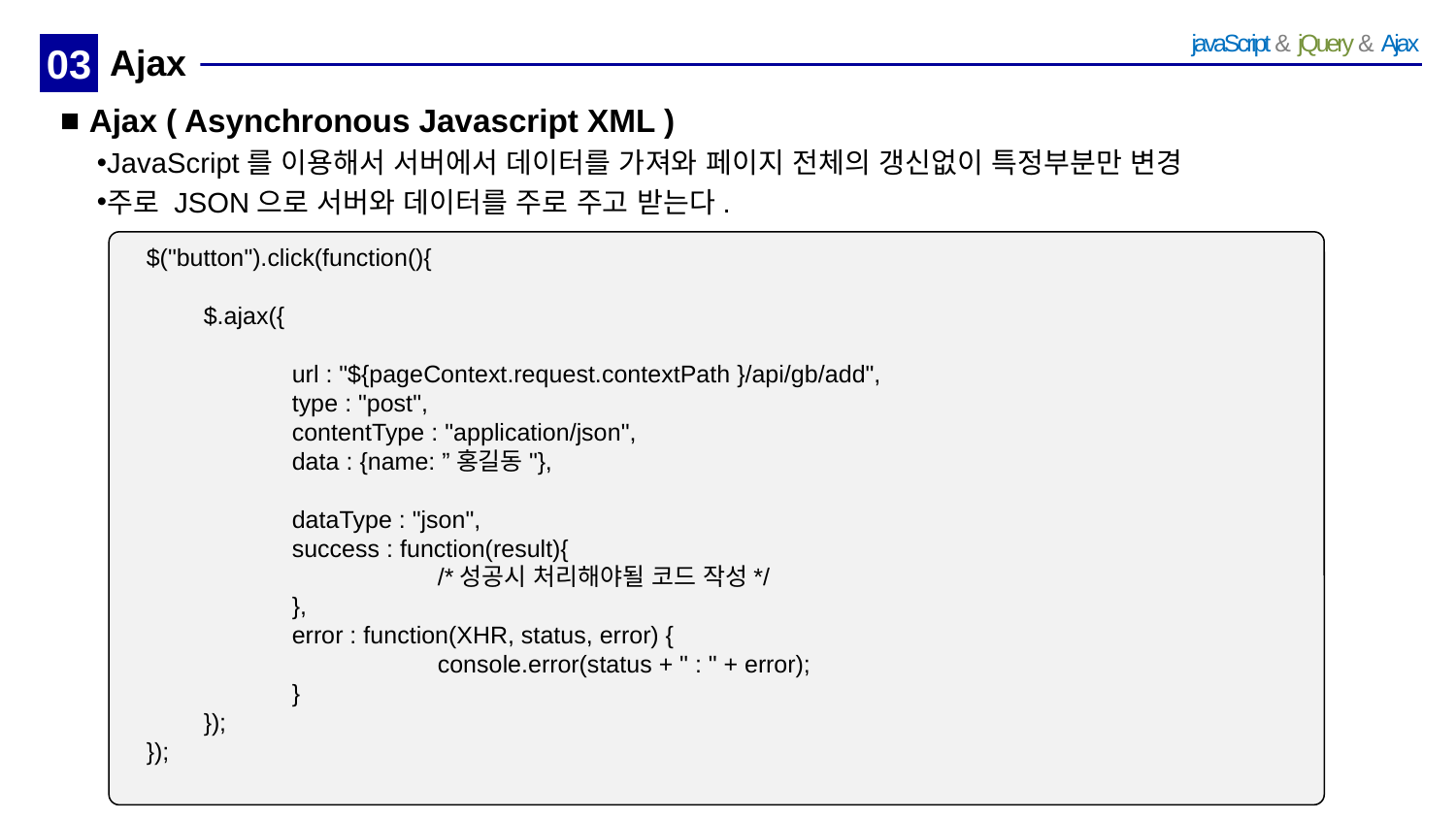

03
# Ajax
Ajax ( Asynchronous Javascript XML )
JavaScript를 이용해서 서버에서 데이터를 가져와 페이지 전체의 갱신없이 특정부분만 변경
주로 JSON으로 서버와 데이터를 주로 주고 받는다.

$("button").click(function(){

	$.ajax({

		url : "${pageContext.request.contextPath }/api/gb/add",
		type : "post",
		contentType : "application/json",
		data : {name: ”홍길동"},

		dataType : "json",
		success : function(result){
			/*성공시 처리해야될 코드 작성*/
		},
		error : function(XHR, status, error) {
			console.error(status + " : " + error);
		}
	});
});